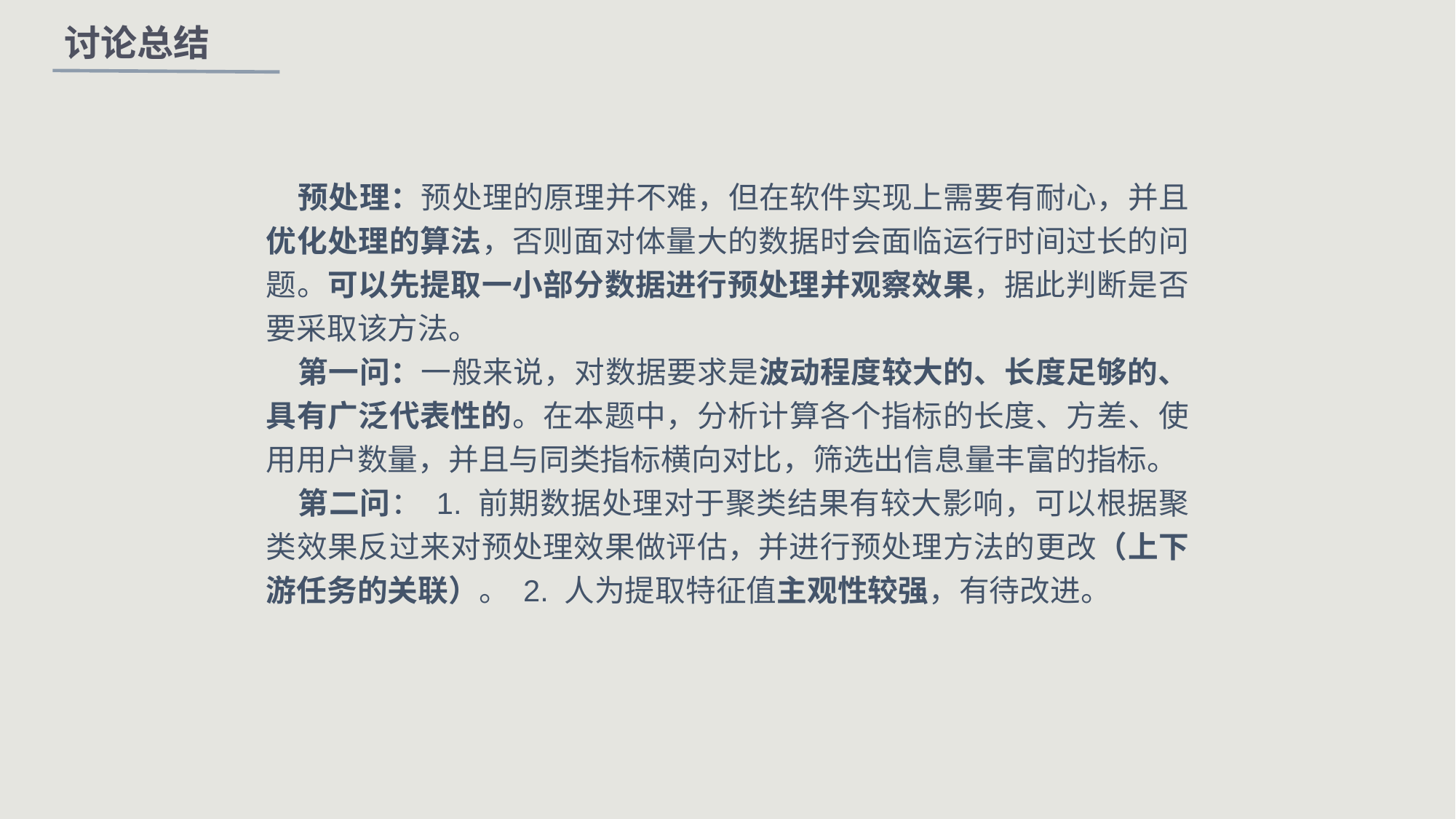

讨论总结
预处理：预处理的原理并不难，但在软件实现上需要有耐心，并且优化处理的算法，否则面对体量大的数据时会面临运行时间过长的问题。可以先提取一小部分数据进行预处理并观察效果，据此判断是否要采取该方法。
第一问：一般来说，对数据要求是波动程度较大的、长度足够的、具有广泛代表性的。在本题中，分析计算各个指标的长度、方差、使用用户数量，并且与同类指标横向对比，筛选出信息量丰富的指标。
第二问： 1. 前期数据处理对于聚类结果有较大影响，可以根据聚类效果反过来对预处理效果做评估，并进行预处理方法的更改（上下游任务的关联）。 2. 人为提取特征值主观性较强，有待改进。